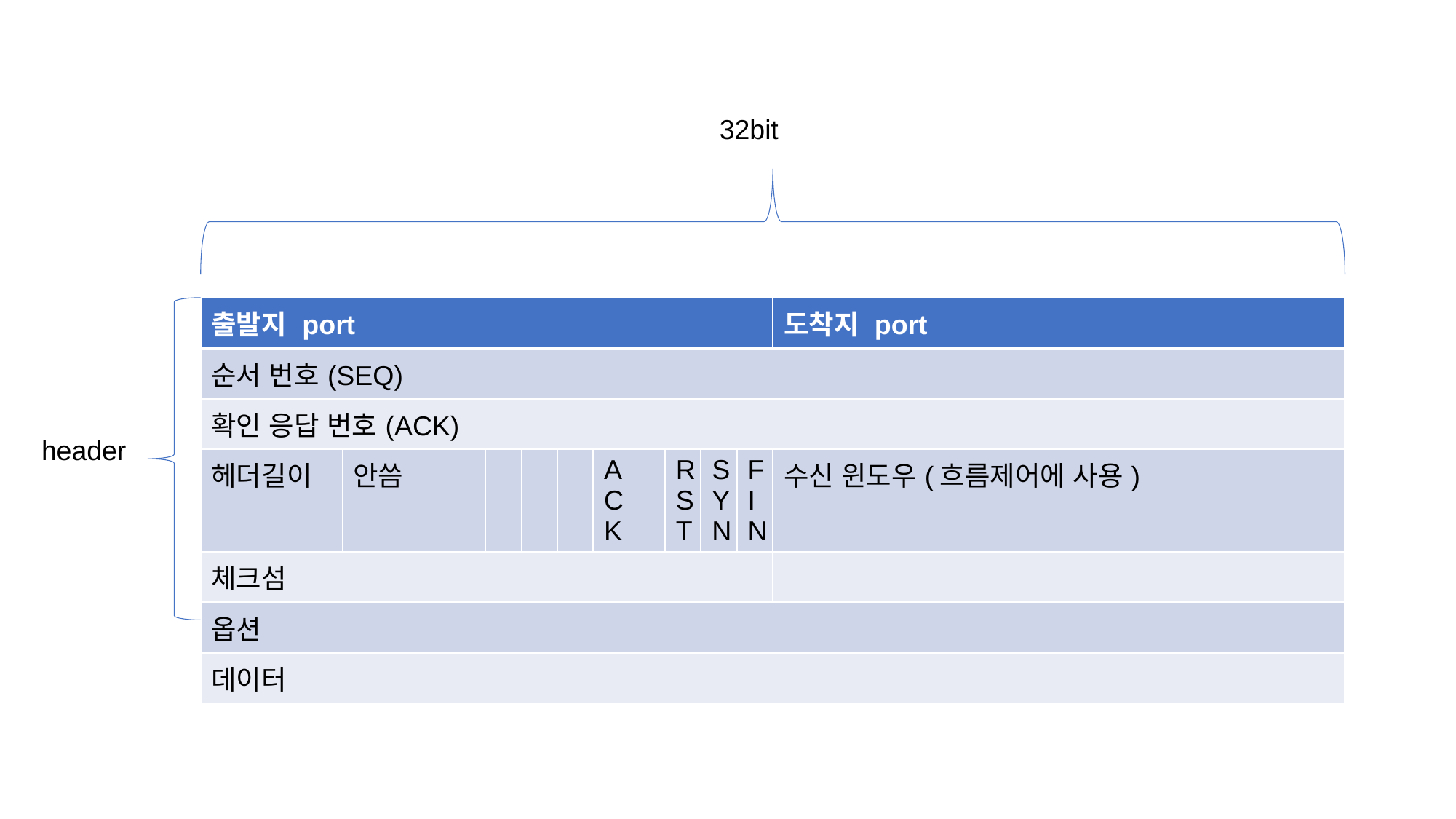

32bit

| 출발지 port |  |  |  |  |  |  |  |  |  | 도착지 port |
| --- | --- | --- | --- | --- | --- | --- | --- | --- | --- | --- |
| 순서 번호(SEQ) |  |  |  |  |  |  |  |  |  |  |
| 확인 응답 번호(ACK) |  |  |  |  |  |  |  |  |  |  |
| 헤더길이 | 안씀 |  |  |  | ACK |  | RST | SYN | FIN | 수신 윈도우(흐름제어에 사용) |
| 체크섬 |  |  |  |  |  |  |  |  |  |  |
| 옵션 |  |  |  |  |  |  |  |  |  |  |
| 데이터 |  |  |  |  |  |  |  |  |  |  |
header